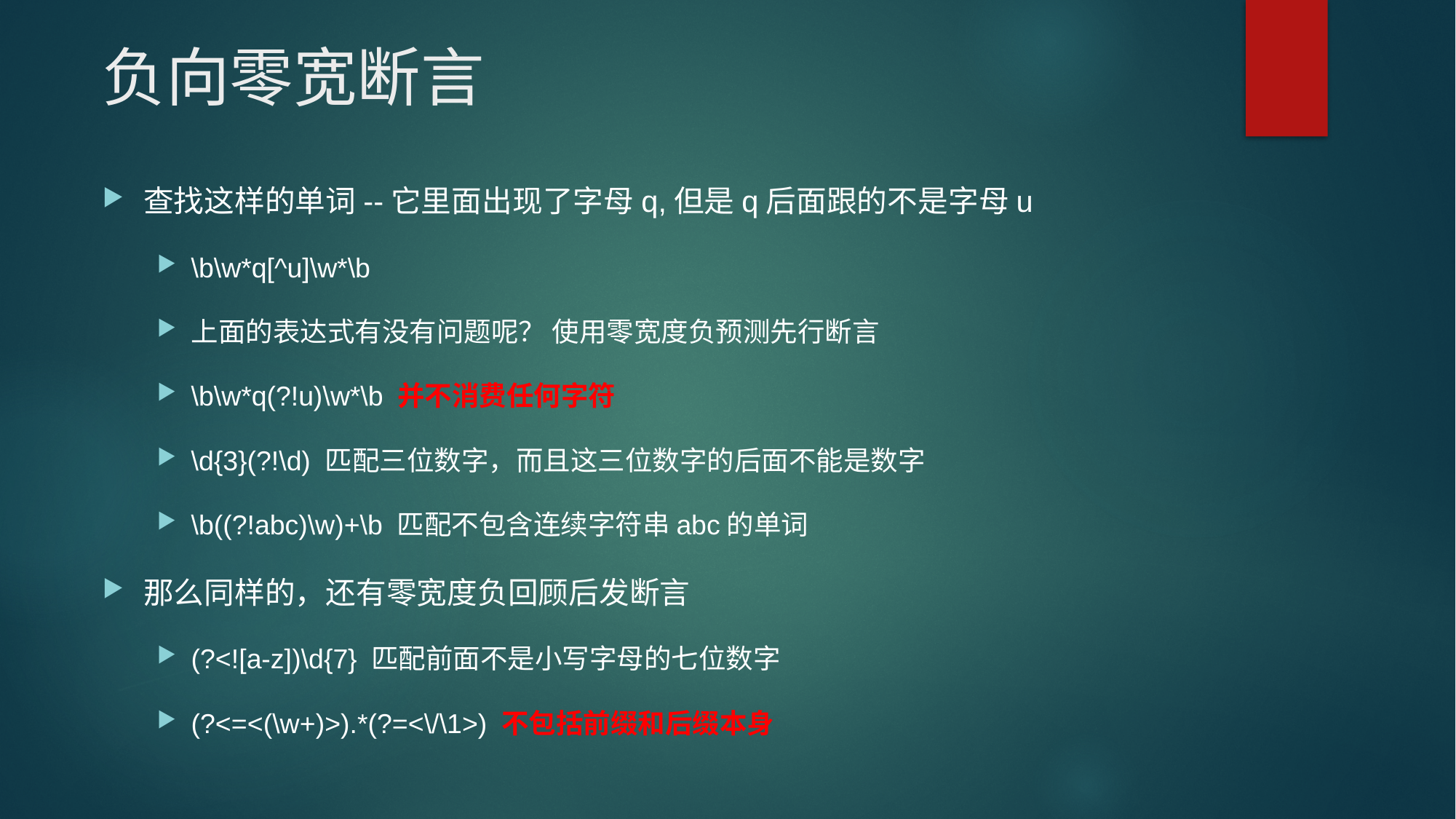

# 负向零宽断言
查找这样的单词--它里面出现了字母q,但是q后面跟的不是字母u
\b\w*q[^u]\w*\b
上面的表达式有没有问题呢？ 使用零宽度负预测先行断言
\b\w*q(?!u)\w*\b 并不消费任何字符
\d{3}(?!\d) 匹配三位数字，而且这三位数字的后面不能是数字
\b((?!abc)\w)+\b 匹配不包含连续字符串abc的单词
那么同样的，还有零宽度负回顾后发断言
(?<![a-z])\d{7} 匹配前面不是小写字母的七位数字
(?<=<(\w+)>).*(?=<\/\1>) 不包括前缀和后缀本身